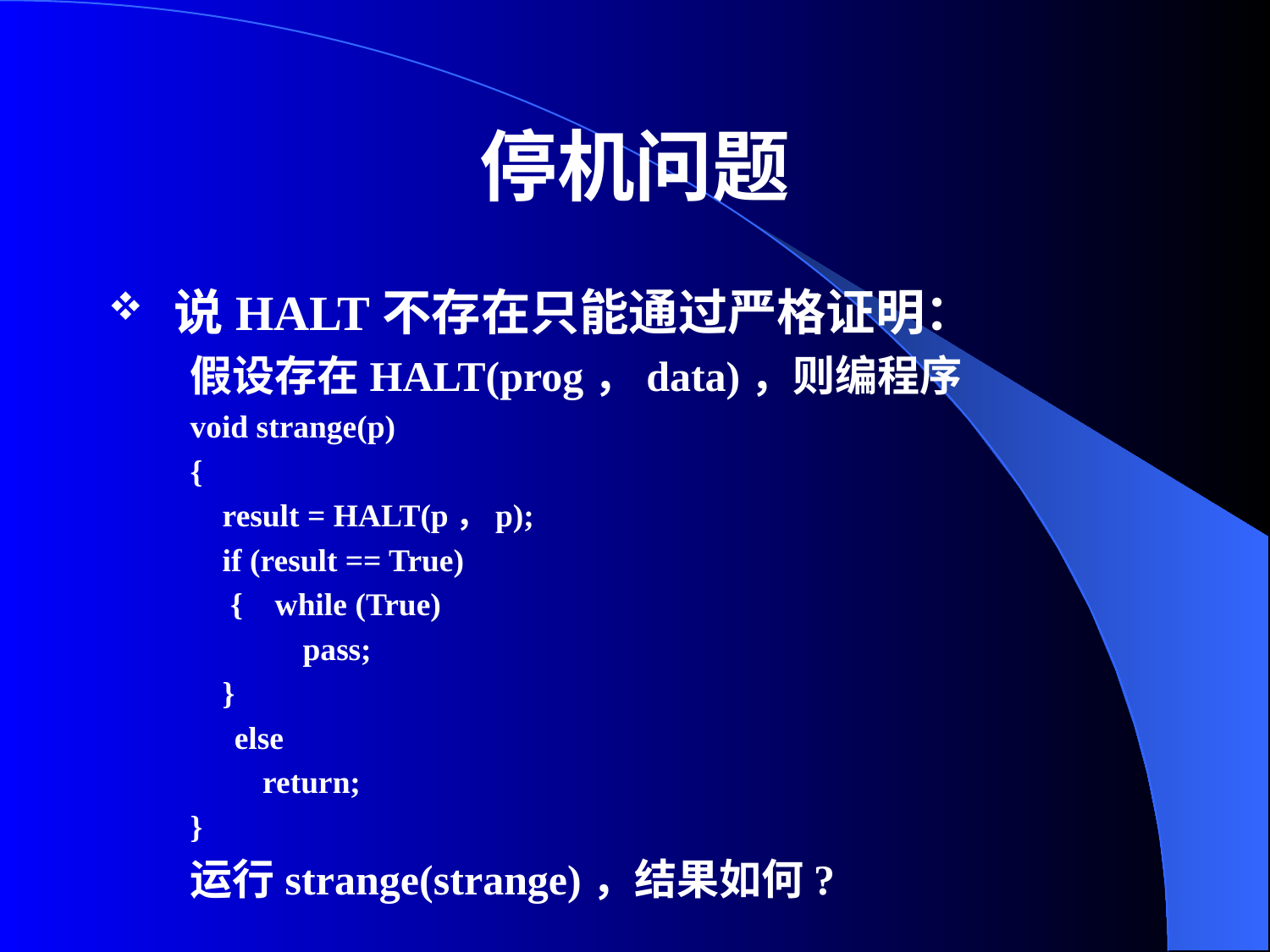

# 停机问题
说HALT不存在只能通过严格证明：
假设存在HALT(prog，data)，则编程序
void strange(p)
{
    result = HALT(p，p);
    if (result == True)
     {    while (True)
              pass;
    }
	else
         return;
}
运行strange(strange)，结果如何?